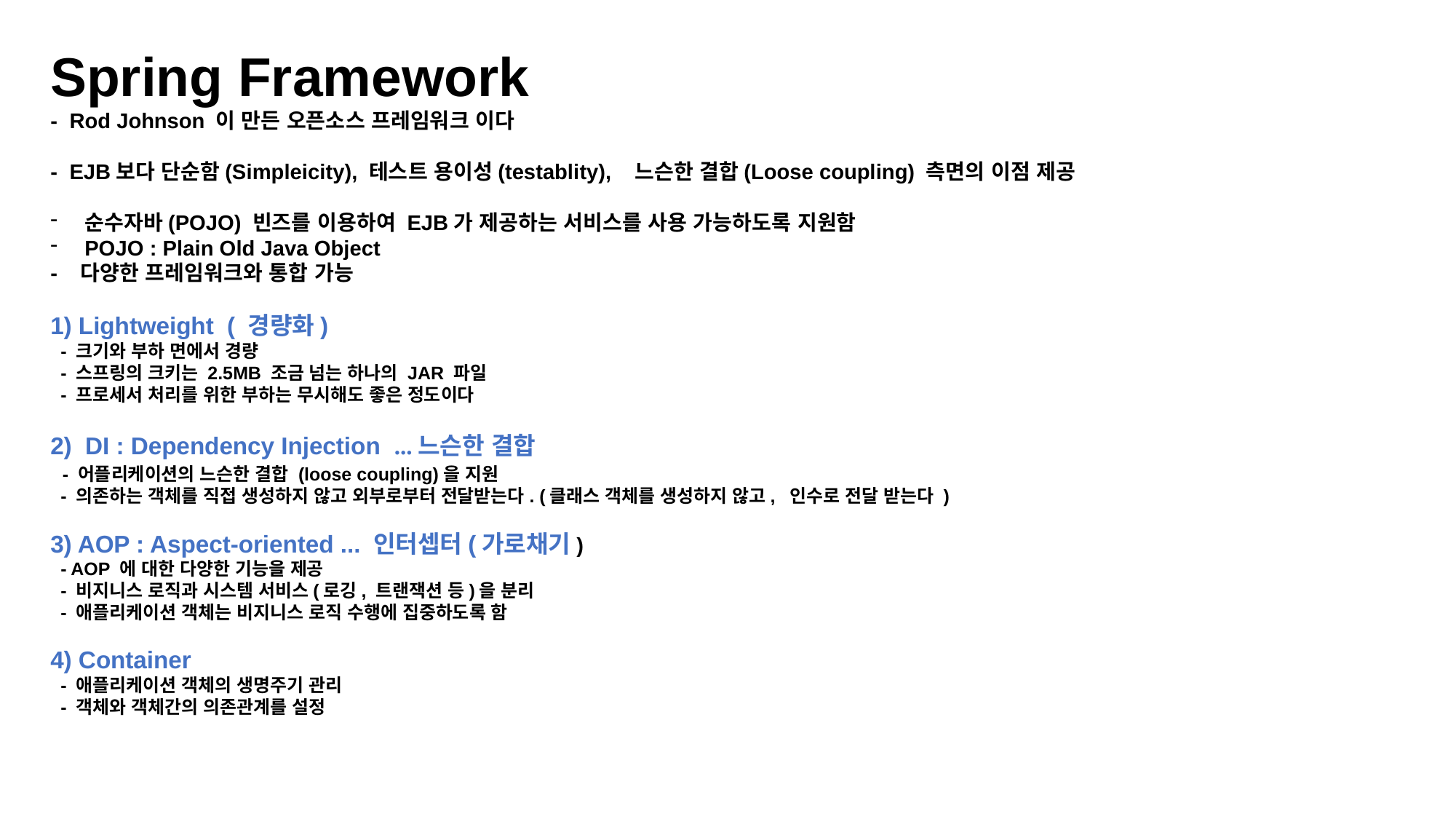

Spring Framework
-  Rod Johnson 이 만든 오픈소스 프레임워크 이다

-  EJB보다 단순함(Simpleicity), 테스트 용이성(testablity),   느슨한 결합(Loose coupling) 측면의 이점 제공

순수자바(POJO) 빈즈를 이용하여 EJB가 제공하는 서비스를 사용 가능하도록 지원함
POJO : Plain Old Java Object
-   다양한 프레임워크와 통합 가능
1) Lightweight  ( 경량화)
  - 크기와 부하 면에서 경량
  - 스프링의 크키는 2.5MB 조금 넘는 하나의 JAR 파일
  - 프로세서 처리를 위한 부하는 무시해도 좋은 정도이다

2)  DI : Dependency Injection  ...느슨한 결합
  - 어플리케이션의 느슨한 결합 (loose coupling)을 지원
  - 의존하는 객체를 직접 생성하지 않고 외부로부터 전달받는다. (클래스 객체를 생성하지 않고,  인수로 전달 받는다 )

3) AOP : Aspect-oriented ... 인터셉터(가로채기)
  - AOP 에 대한 다양한 기능을 제공
  - 비지니스 로직과 시스템 서비스(로깅, 트랜잭션 등)을 분리
  - 애플리케이션 객체는 비지니스 로직 수행에 집중하도록 함

4) Container
  - 애플리케이션 객체의 생명주기 관리
  - 객체와 객체간의 의존관계를 설정